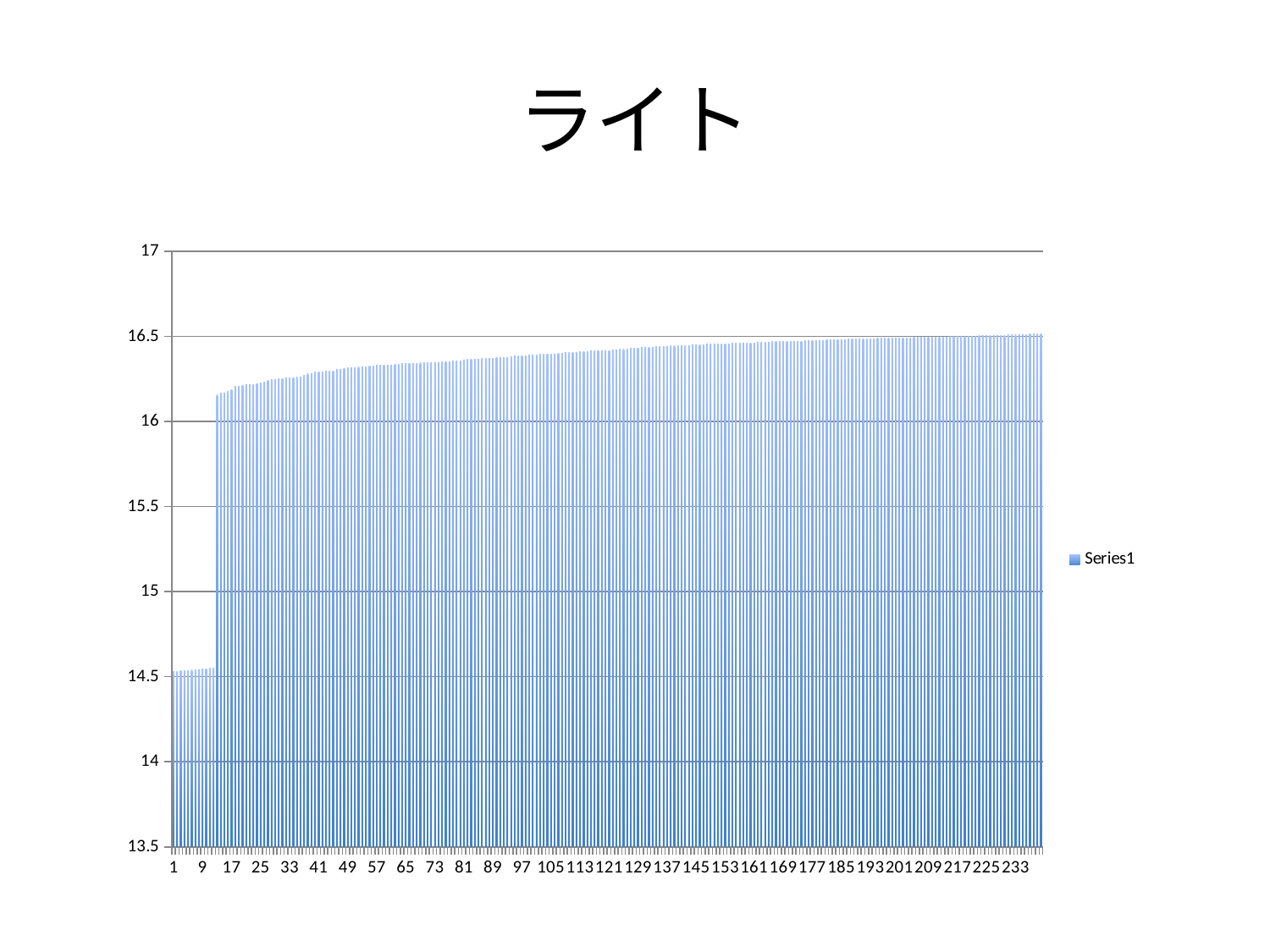

# ライト

### Chart

| Category |  |
|---|---|